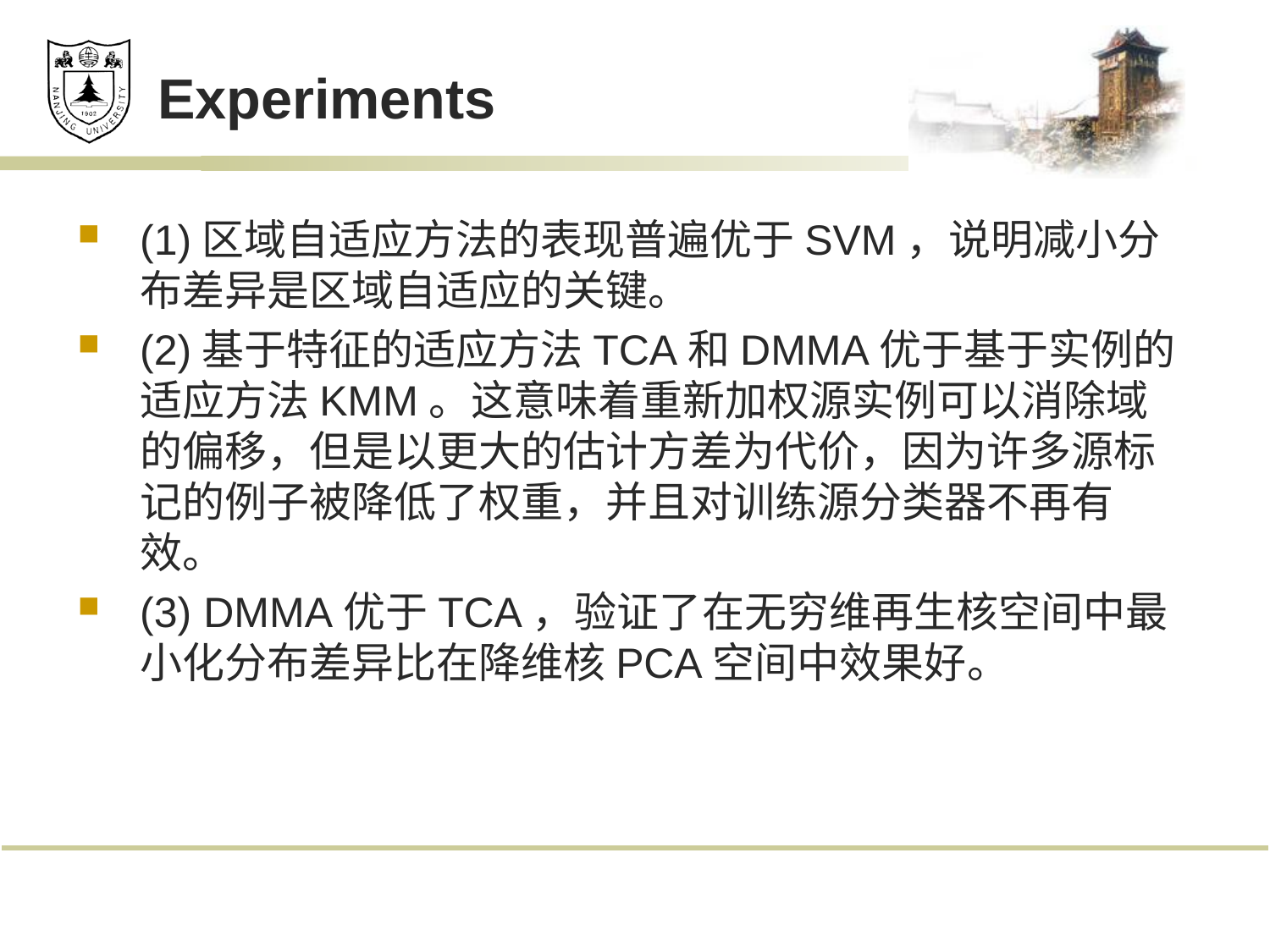

# Experiments
(1)区域自适应方法的表现普遍优于SVM，说明减小分布差异是区域自适应的关键。
(2)基于特征的适应方法TCA和DMMA优于基于实例的适应方法KMM。这意味着重新加权源实例可以消除域的偏移，但是以更大的估计方差为代价，因为许多源标记的例子被降低了权重，并且对训练源分类器不再有效。
(3) DMMA优于TCA，验证了在无穷维再生核空间中最小化分布差异比在降维核PCA空间中效果好。